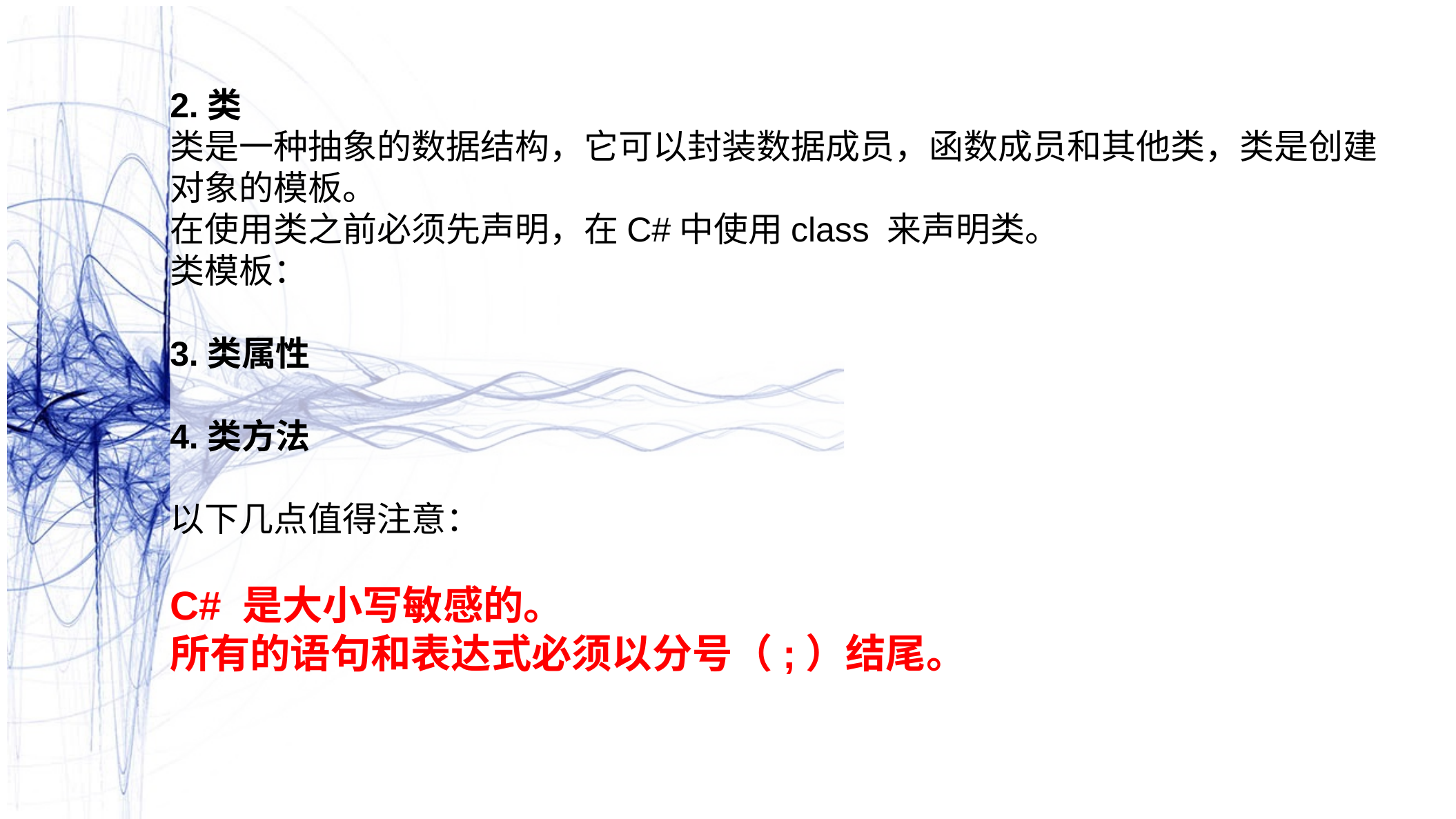

2.类
类是一种抽象的数据结构，它可以封装数据成员，函数成员和其他类，类是创建对象的模板。
在使用类之前必须先声明，在C#中使用class 来声明类。
类模板：

3.类属性

4.类方法

以下几点值得注意：

C# 是大小写敏感的。
所有的语句和表达式必须以分号（;）结尾。